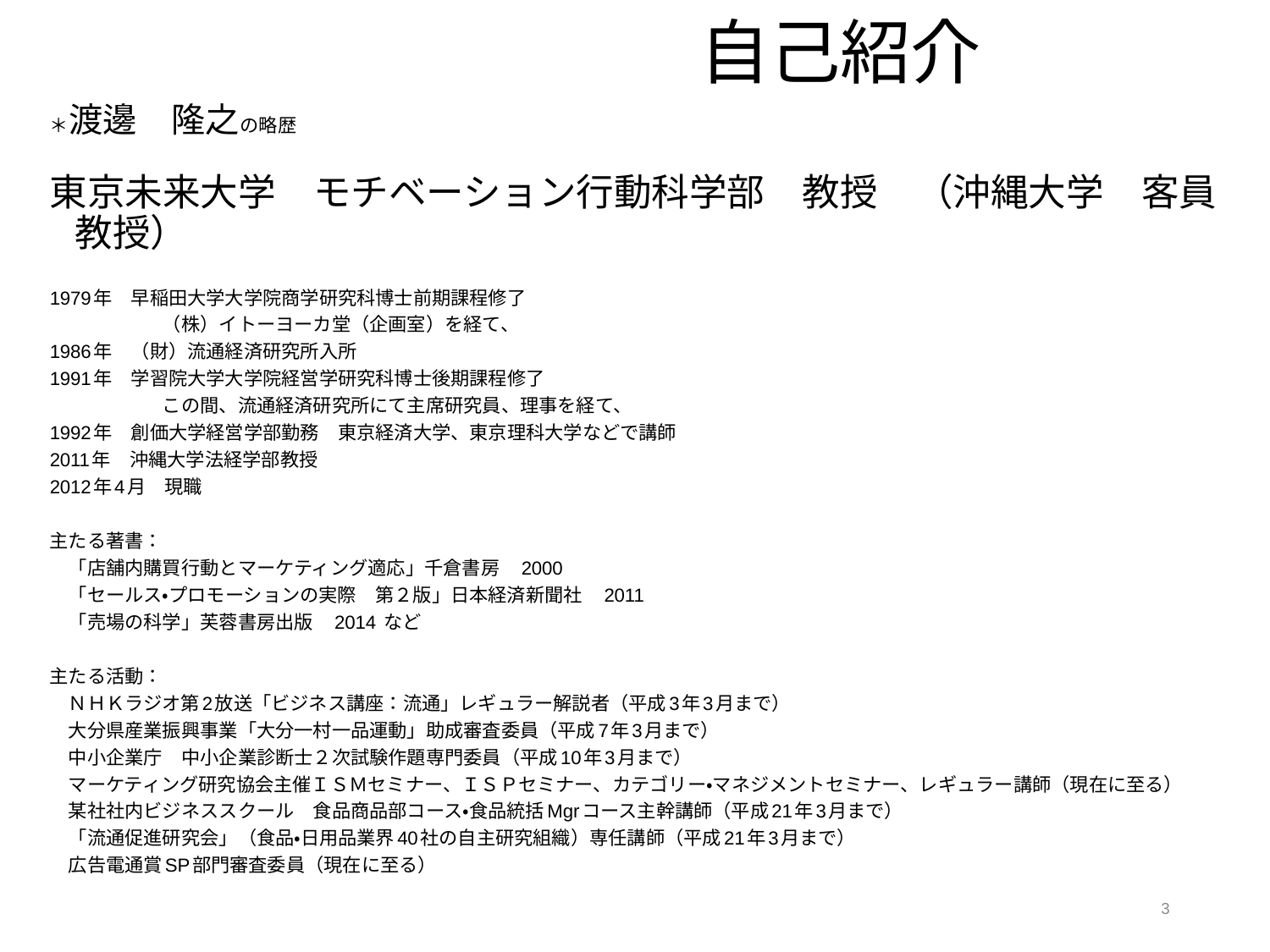

# 自己紹介
＊渡邊　隆之の略歴

東京未来大学　モチベーション行動科学部　教授　（沖縄大学　客員教授）

1979年　早稲田大学大学院商学研究科博士前期課程修了
　　　　　　（株）イトーヨーカ堂（企画室）を経て、
1986年　（財）流通経済研究所入所
1991年　学習院大学大学院経営学研究科博士後期課程修了
　　　　　　この間、流通経済研究所にて主席研究員、理事を経て、
1992年　創価大学経営学部勤務　東京経済大学、東京理科大学などで講師
2011年　沖縄大学法経学部教授
2012年4月　現職

主たる著書：
　「店舗内購買行動とマーケティング適応」千倉書房　2000
　「セールス・プロモーションの実際　第２版」日本経済新聞社　2011
　「売場の科学」芙蓉書房出版　2014 など

主たる活動：
　ＮＨＫラジオ第2放送「ビジネス講座：流通」レギュラー解説者（平成3年3月まで）
　大分県産業振興事業「大分一村一品運動」助成審査委員（平成7年3月まで）
　中小企業庁　中小企業診断士２次試験作題専門委員（平成10年3月まで）
　マーケティング研究協会主催ＩＳＭセミナー、ＩＳＰセミナー、カテゴリー・マネジメントセミナー、レギュラー講師（現在に至る）
　某社社内ビジネススクール　食品商品部コース・食品統括Mgrコース主幹講師（平成21年3月まで）
　「流通促進研究会」（食品・日用品業界40社の自主研究組織）専任講師（平成21年3月まで）
　広告電通賞SP部門審査委員（現在に至る）

3